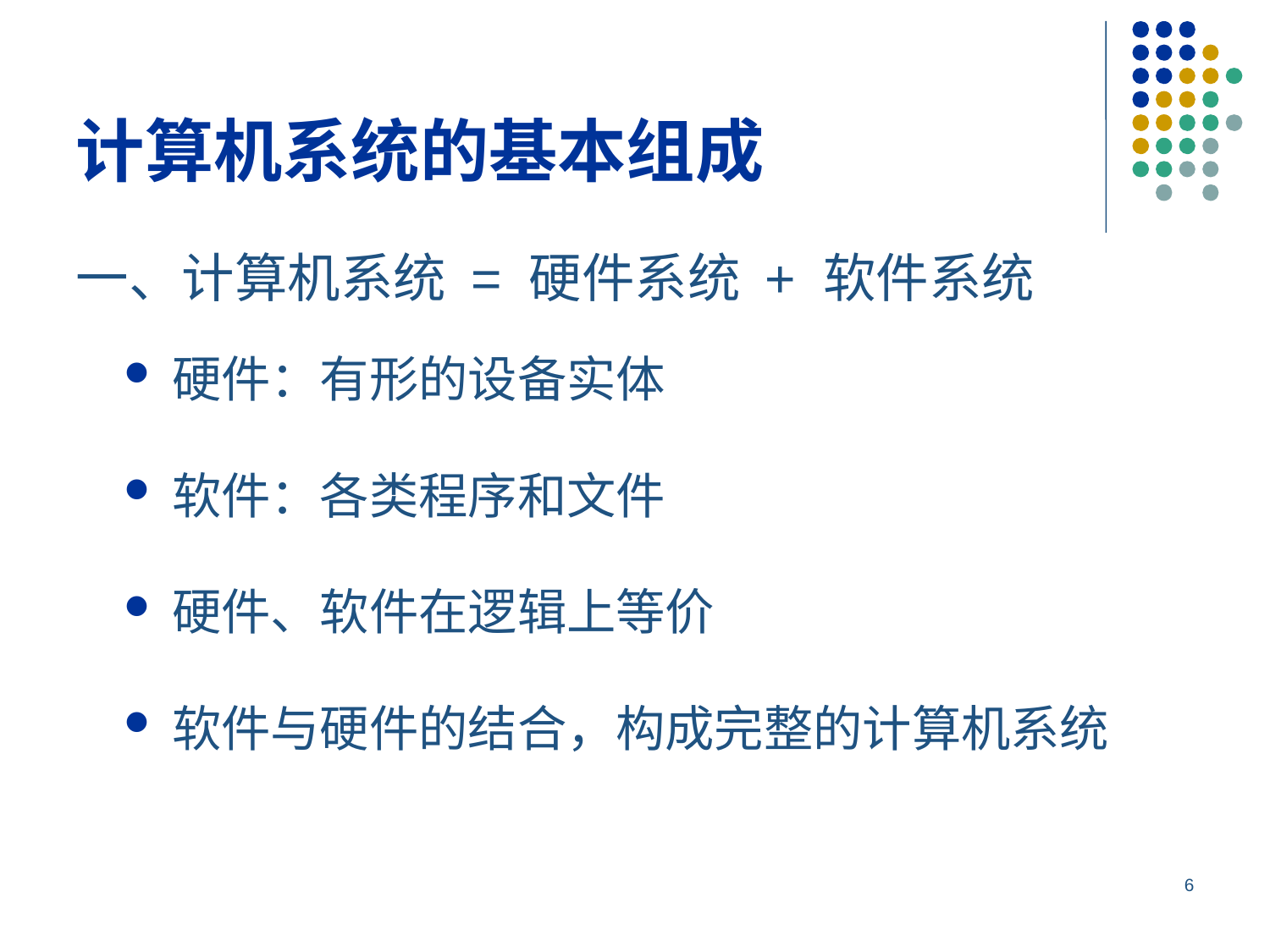

# 计算机系统的基本组成
一、计算机系统 = 硬件系统 + 软件系统
硬件：有形的设备实体
软件：各类程序和文件
硬件、软件在逻辑上等价
软件与硬件的结合，构成完整的计算机系统

6